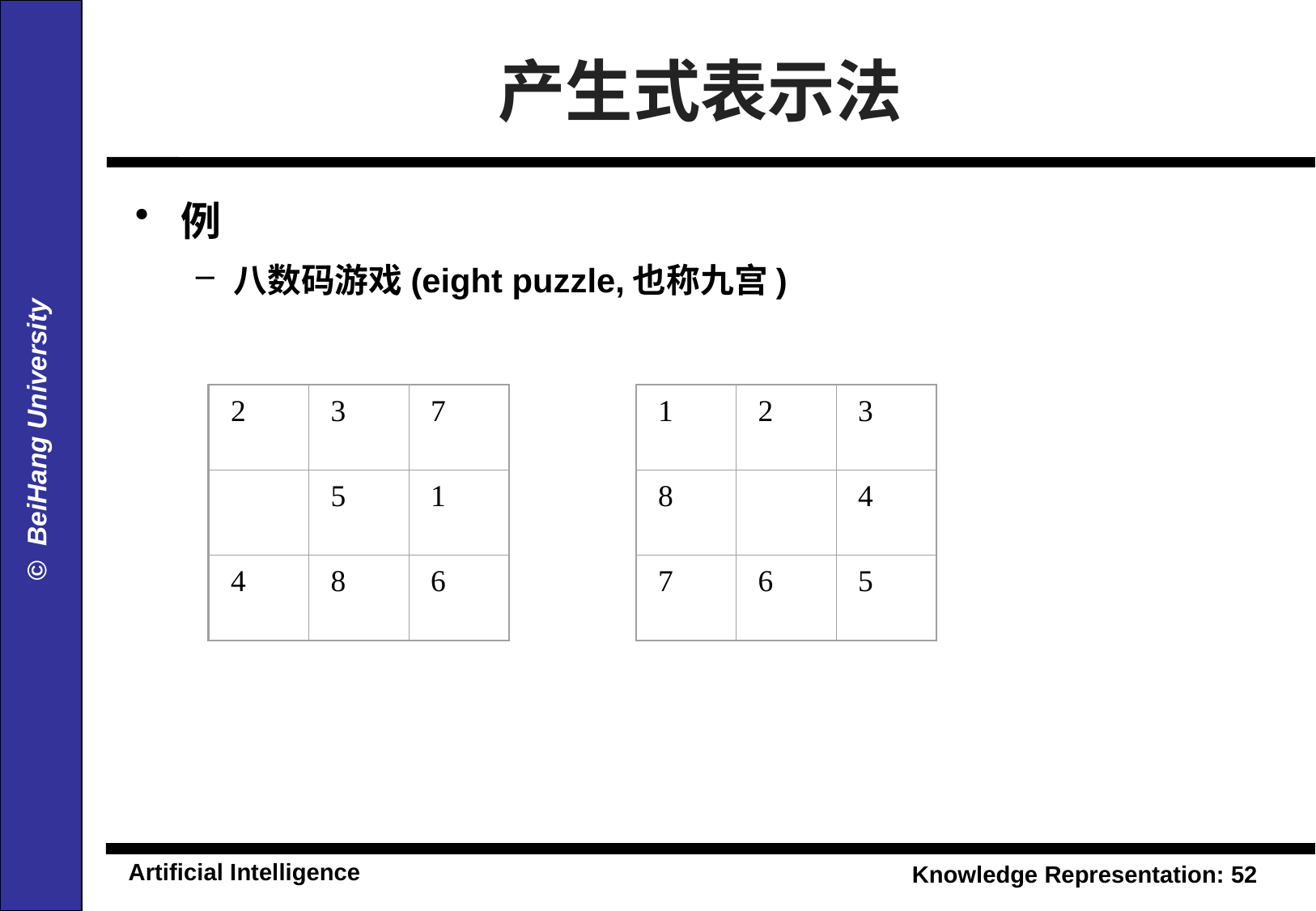

产生式表示法
例
八数码游戏(eight puzzle,也称九宫)

2

3

7

5

1

4

8

6

1

2

3

8

4

7

6

5